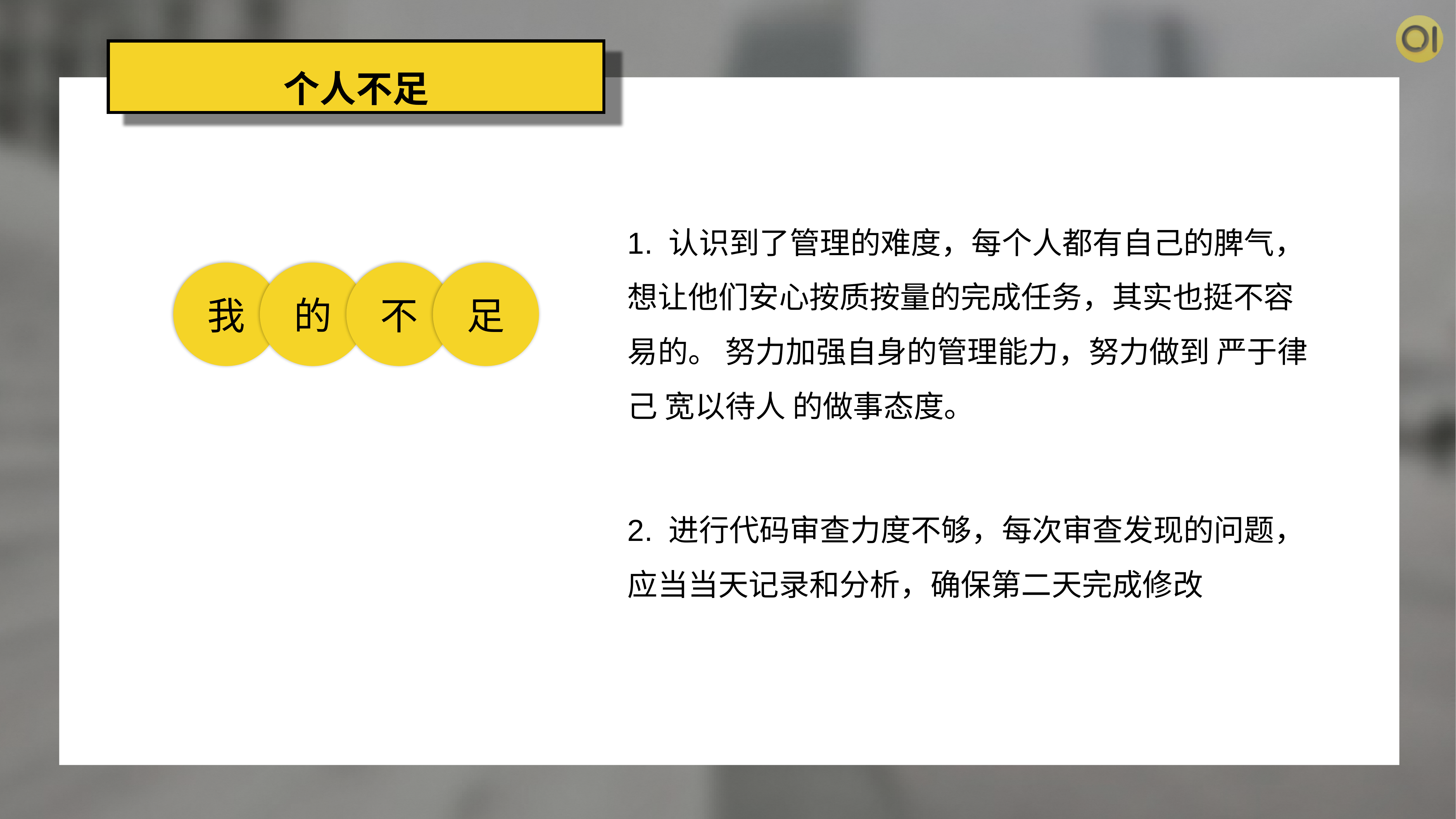

个人不足
1. 认识到了管理的难度，每个人都有自己的脾气，想让他们安心按质按量的完成任务，其实也挺不容易的。 努力加强自身的管理能力，努力做到 严于律己 宽以待人 的做事态度。
我
的
不
足
2. 进行代码审查力度不够，每次审查发现的问题，应当当天记录和分析，确保第二天完成修改